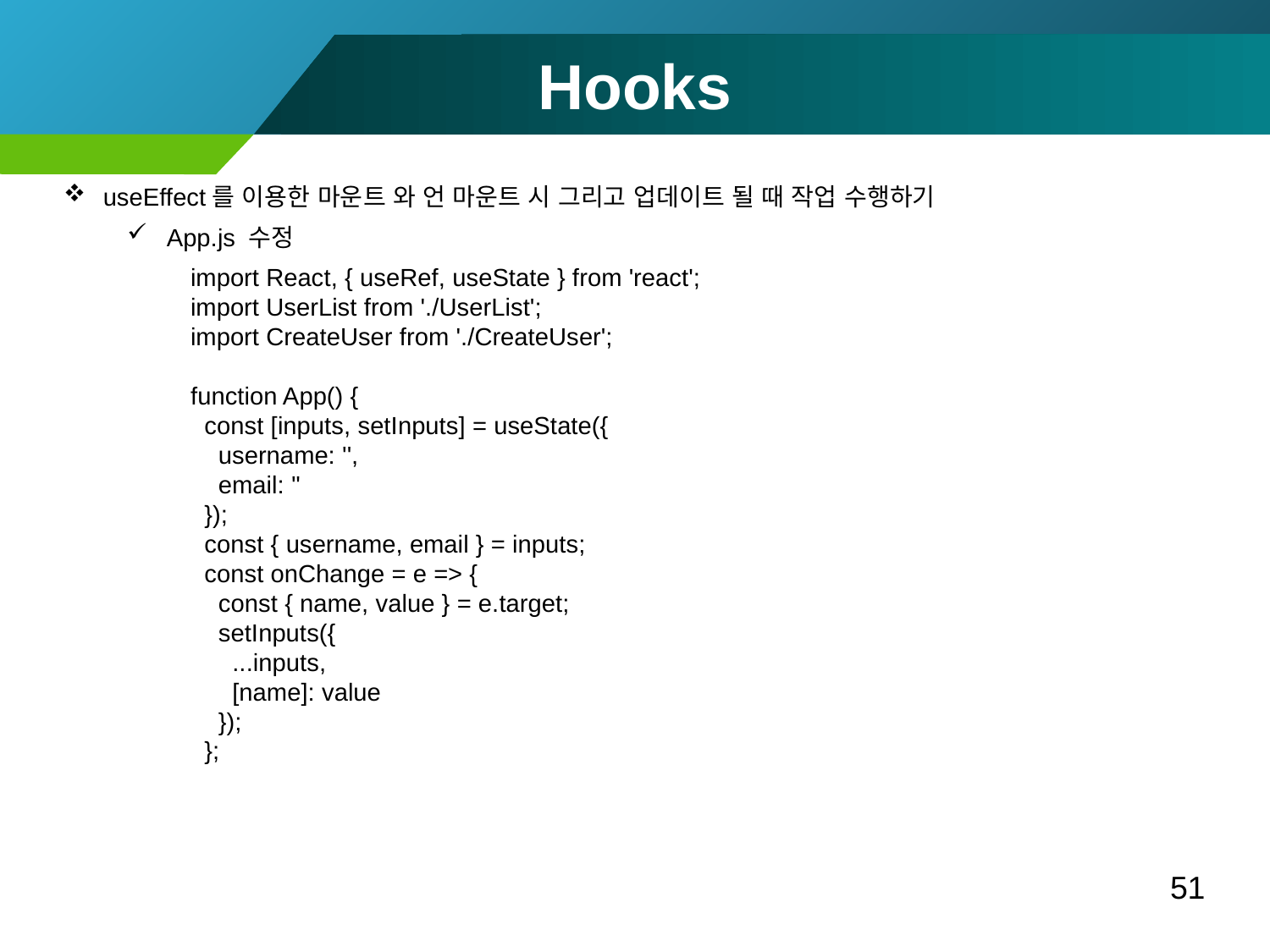

Hooks
useEffect를 이용한 마운트 와 언 마운트 시 그리고 업데이트 될 때 작업 수행하기
App.js 수정
import React, { useRef, useState } from 'react';
import UserList from './UserList';
import CreateUser from './CreateUser';

function App() {
  const [inputs, setInputs] = useState({
    username: '',
    email: ''
  });
  const { username, email } = inputs;
  const onChange = e => {
    const { name, value } = e.target;
    setInputs({
      ...inputs,
      [name]: value
    });
  };
51